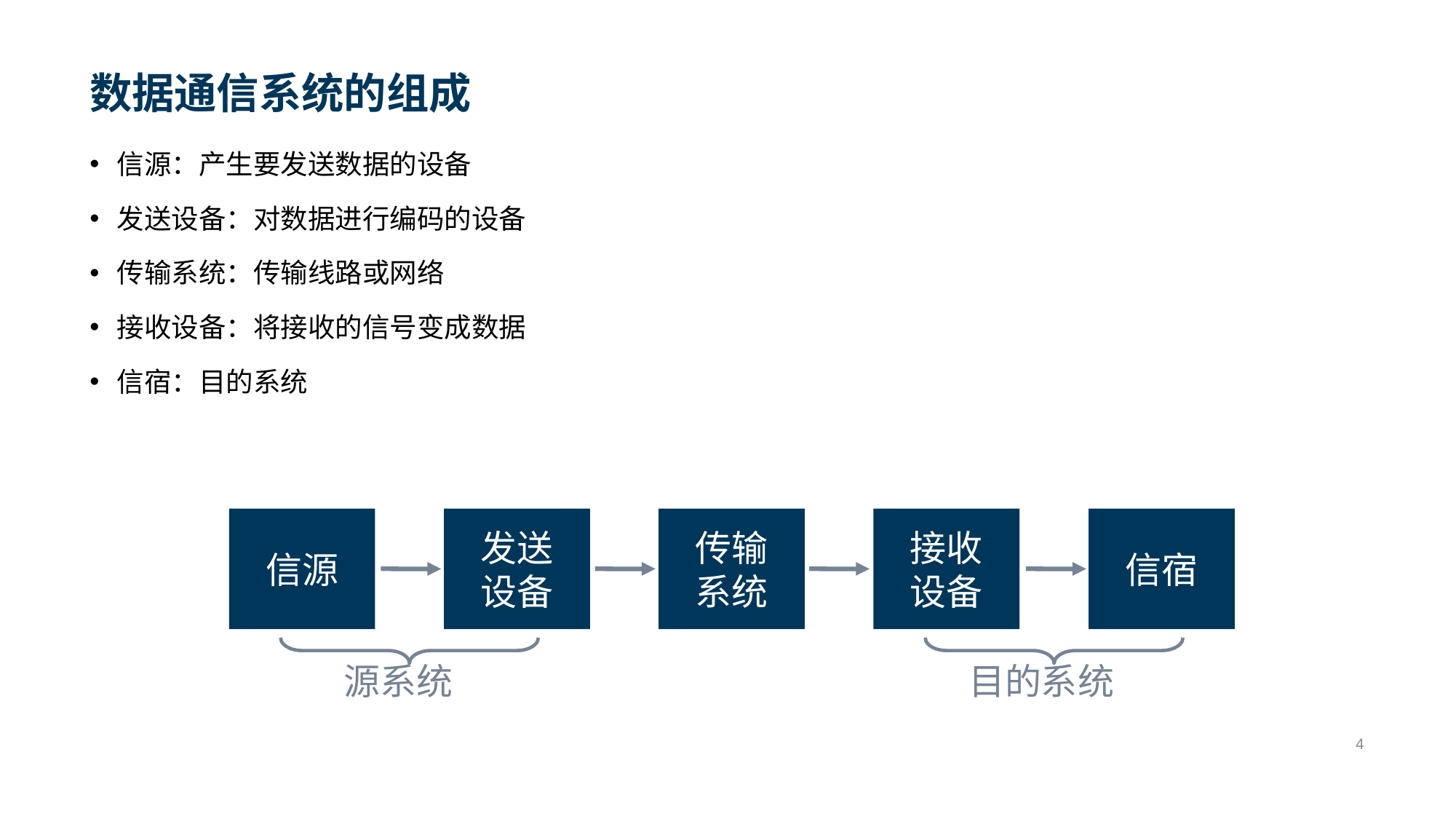

# 数据通信系统的组成
信源：产生要发送数据的设备
发送设备：对数据进行编码的设备
传输系统：传输线路或网络
接收设备：将接收的信号变成数据
信宿：目的系统

信源
发送
设备
传输
系统
接收
设备
信宿

源系统
目的系统
4